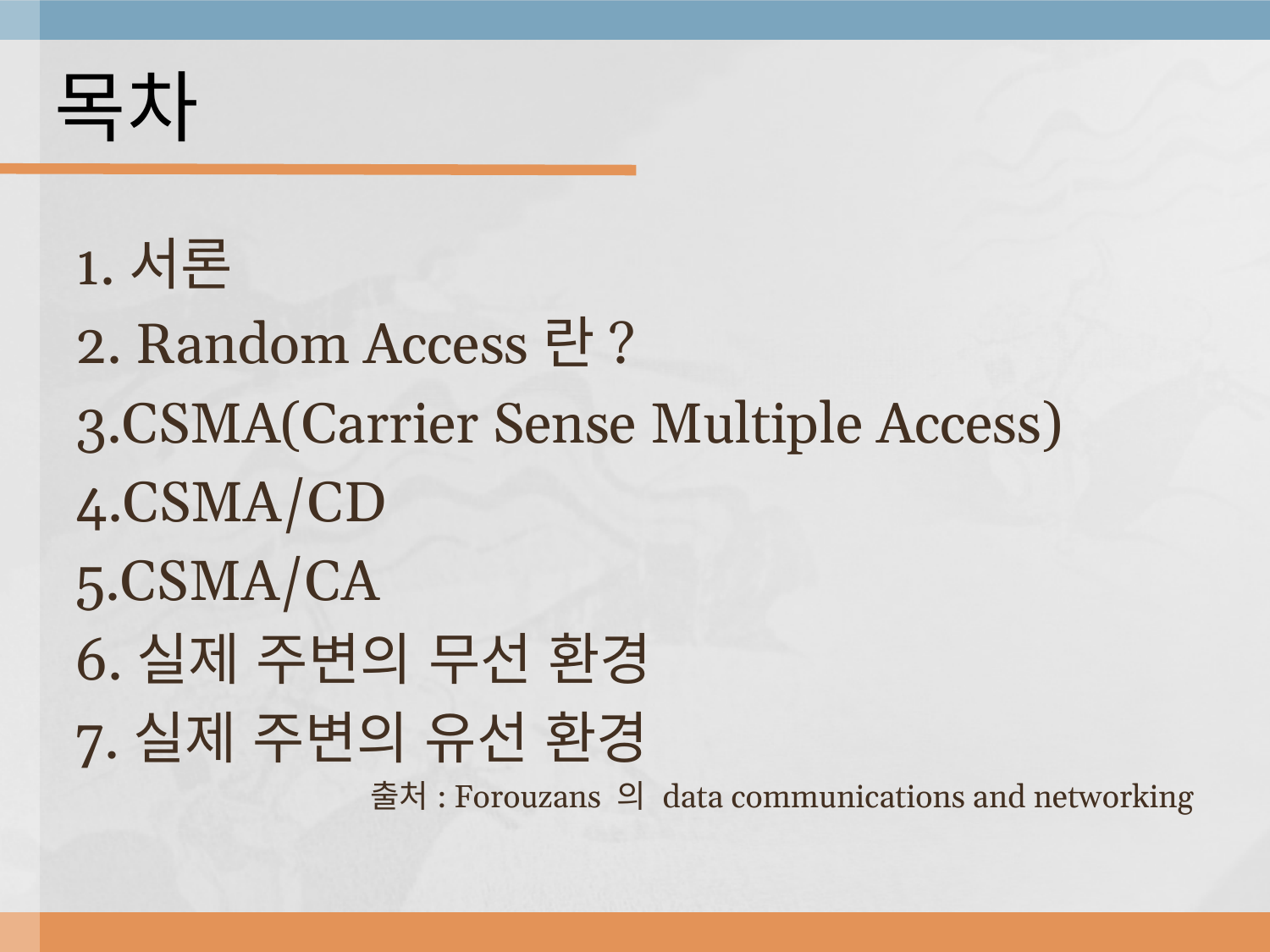

# 목차
1.서론
2. Random Access란?
3.CSMA(Carrier Sense Multiple Access)
4.CSMA/CD
5.CSMA/CA
6.실제 주변의 무선 환경
7.실제 주변의 유선 환경
출처: Forouzans 의 data communications and networking